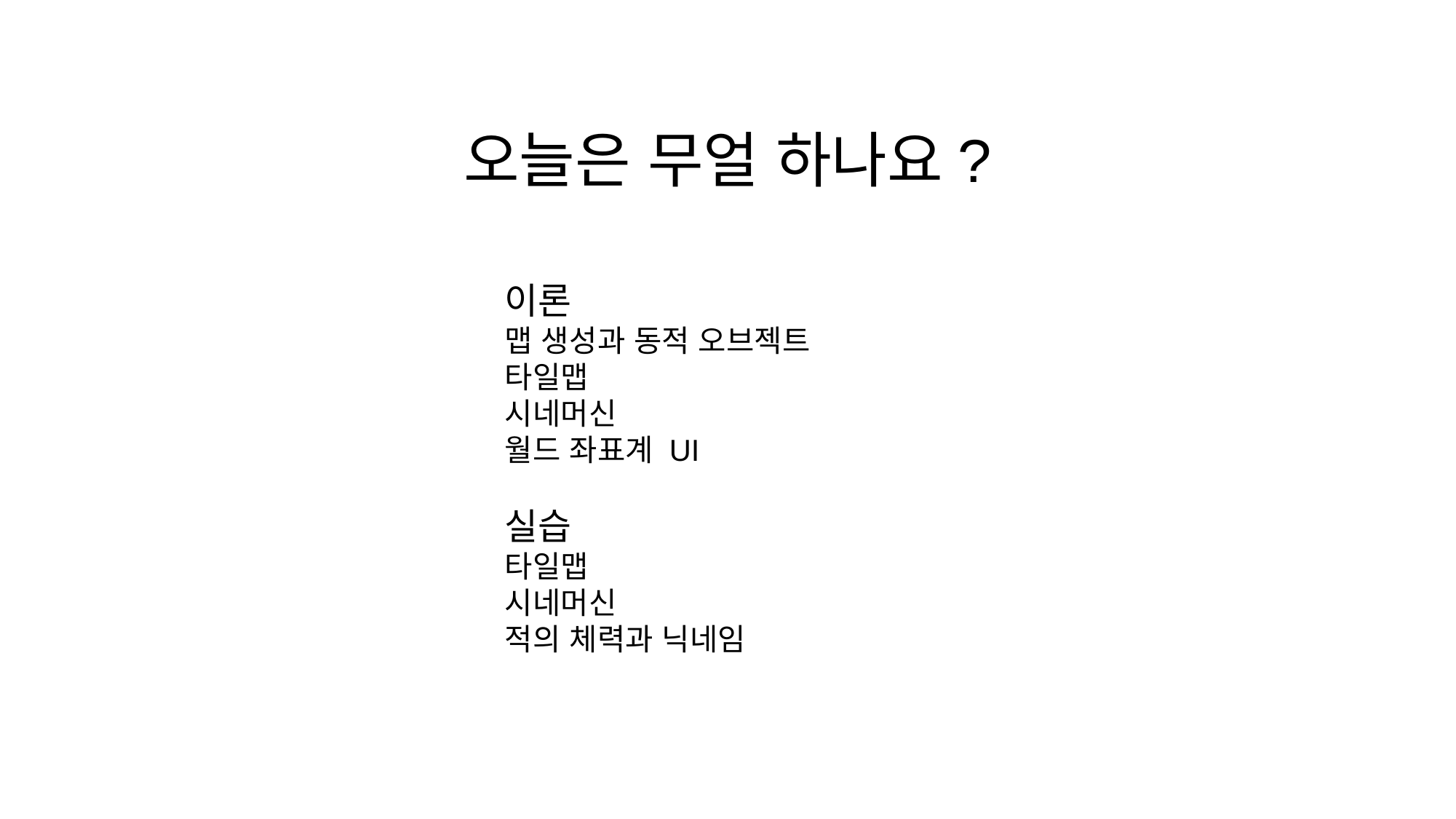

오늘은 무얼 하나요?
이론
맵 생성과 동적 오브젝트
타일맵
시네머신
월드 좌표계 UI

실습
타일맵
시네머신
적의 체력과 닉네임